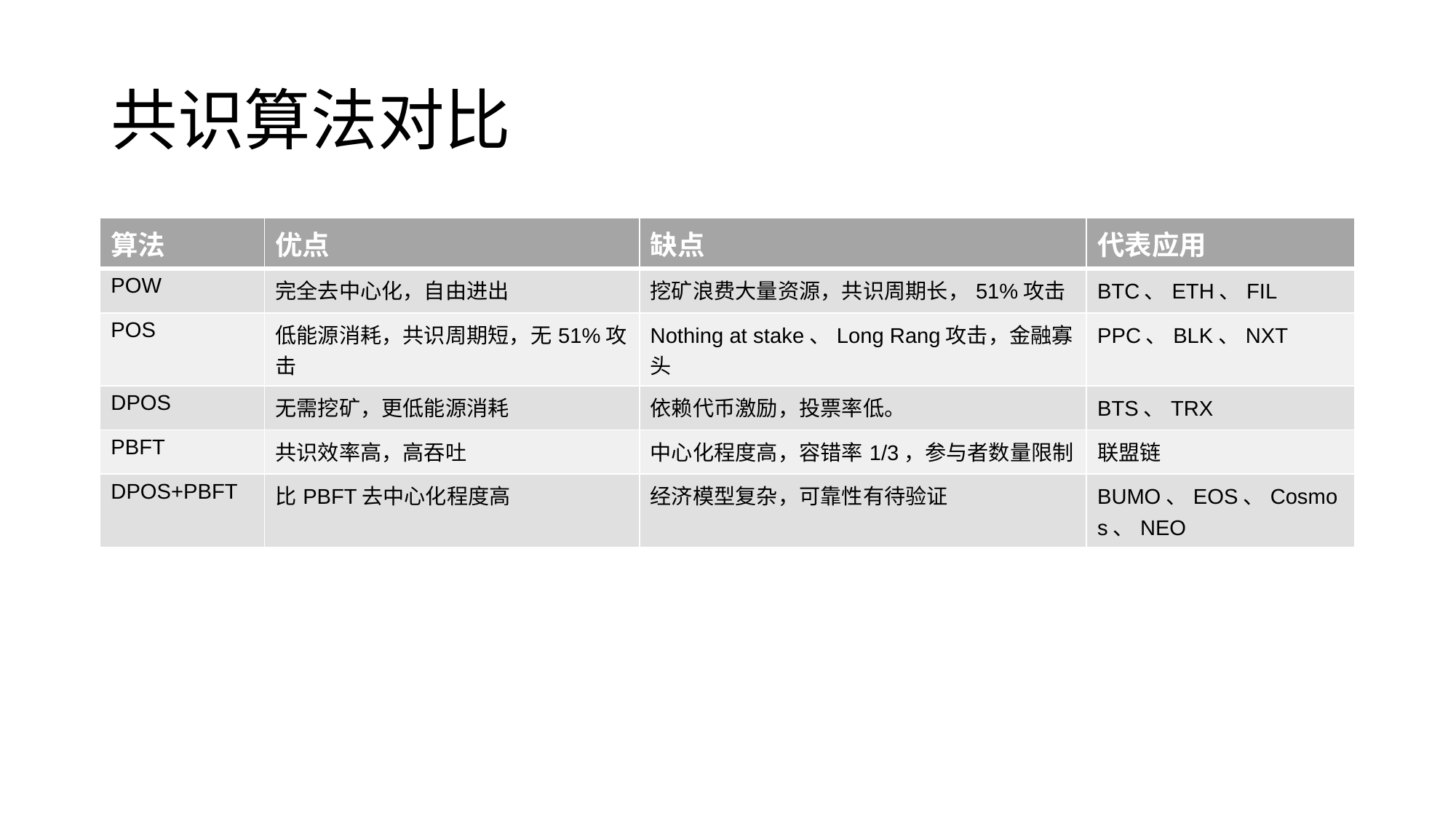

# 共识算法对比
| 算法 | 优点 | 缺点 | 代表应用 |
| --- | --- | --- | --- |
| POW | 完全去中心化，自由进出 | 挖矿浪费大量资源，共识周期长，51%攻击 | BTC、ETH、FIL |
| POS | 低能源消耗，共识周期短，无51%攻击 | Nothing at stake、Long Rang攻击，金融寡头 | PPC、BLK、NXT |
| DPOS | 无需挖矿，更低能源消耗 | 依赖代币激励，投票率低。 | BTS、TRX |
| PBFT | 共识效率高，高吞吐 | 中心化程度高，容错率1/3，参与者数量限制 | 联盟链 |
| DPOS+PBFT | 比PBFT去中心化程度高 | 经济模型复杂，可靠性有待验证 | BUMO、EOS、Cosmos、NEO |